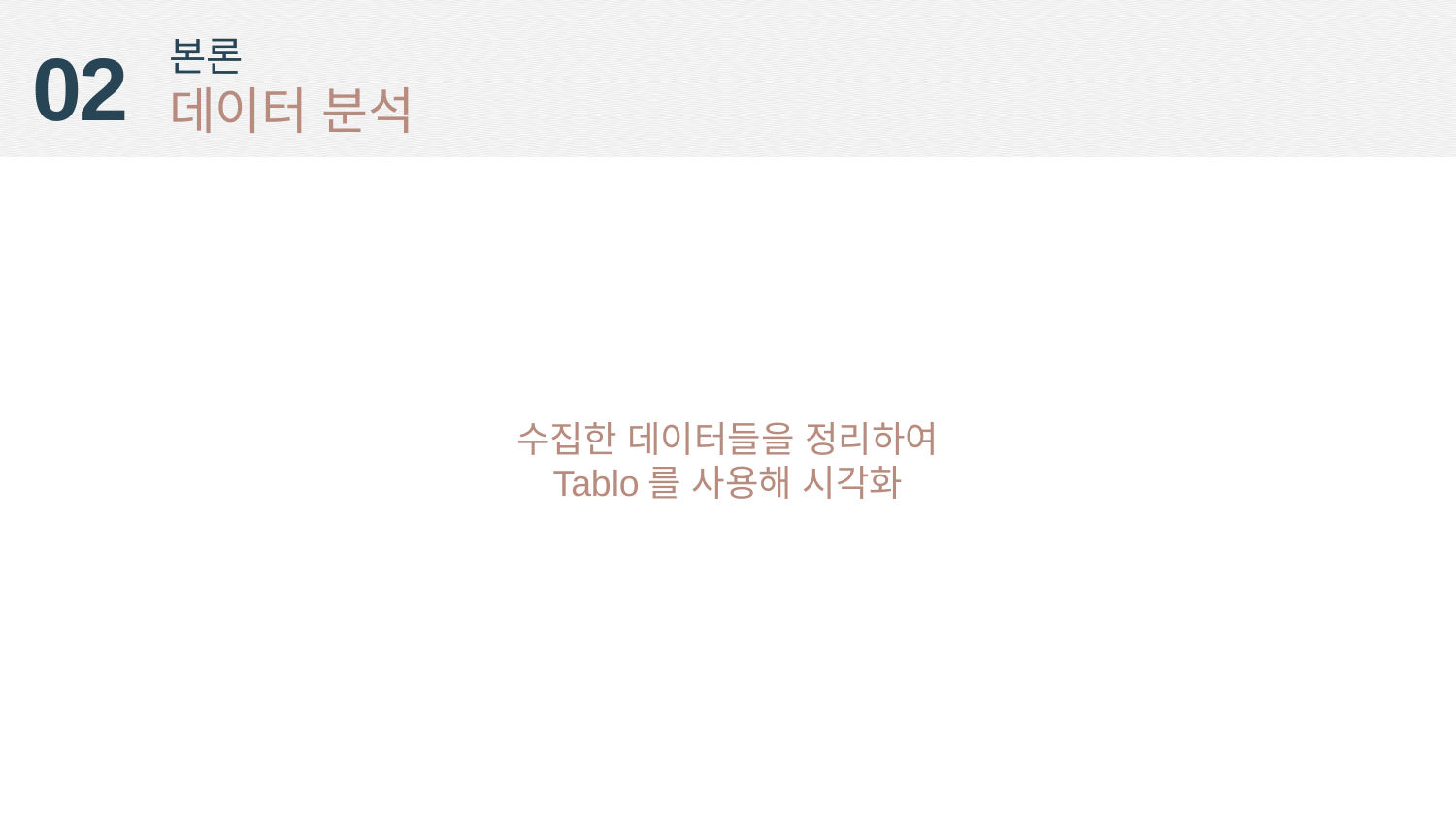

본론
데이터 분석
02
수집한 데이터들을 정리하여
Tablo를 사용해 시각화